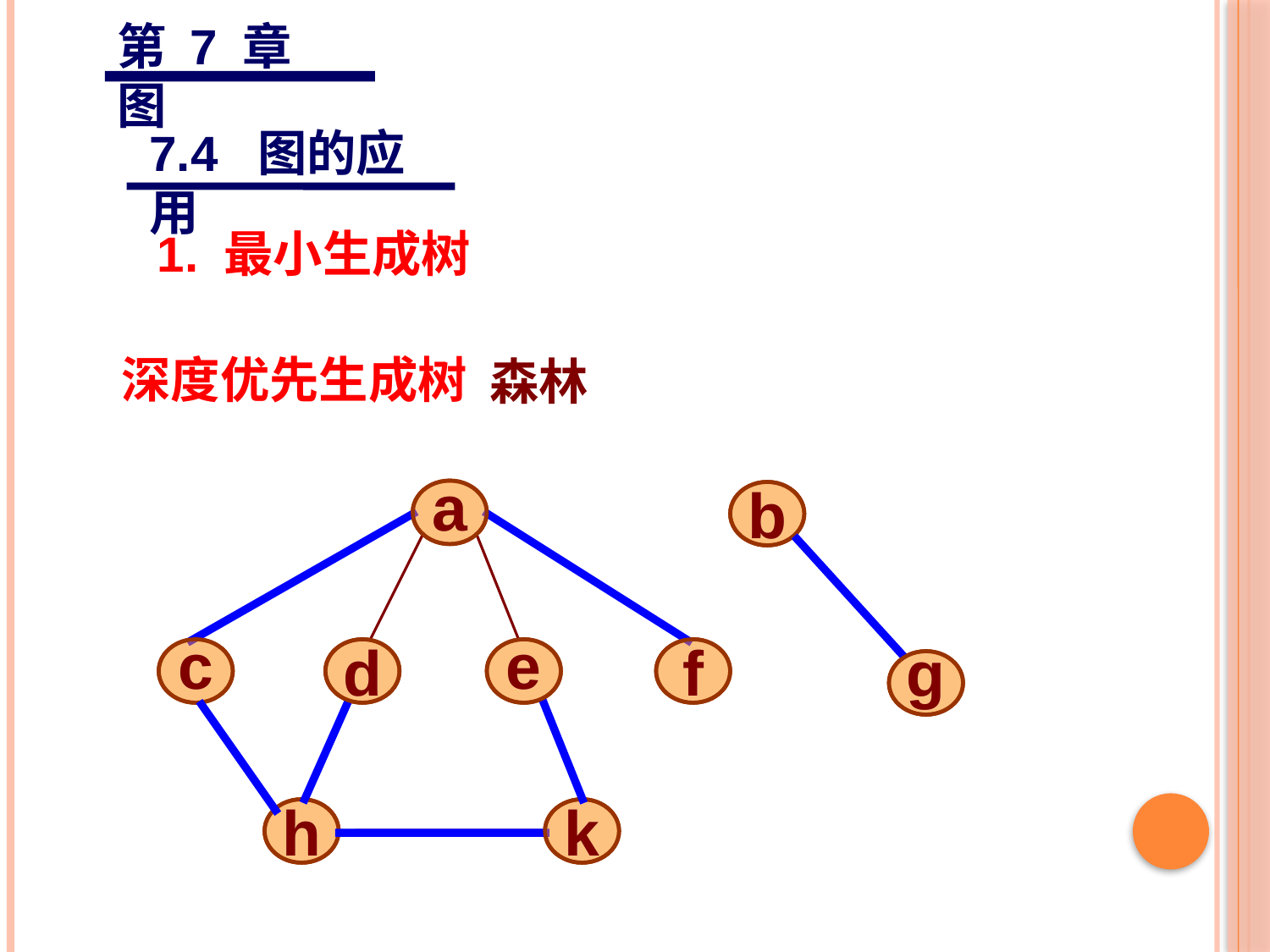

第 7 章  图

7.4  图的应用

1. 最小生成树
# 深度优先生成树
森林
a

c
d
e
f

h
k

a
b

g
b

c
d
e
f
g

h
k